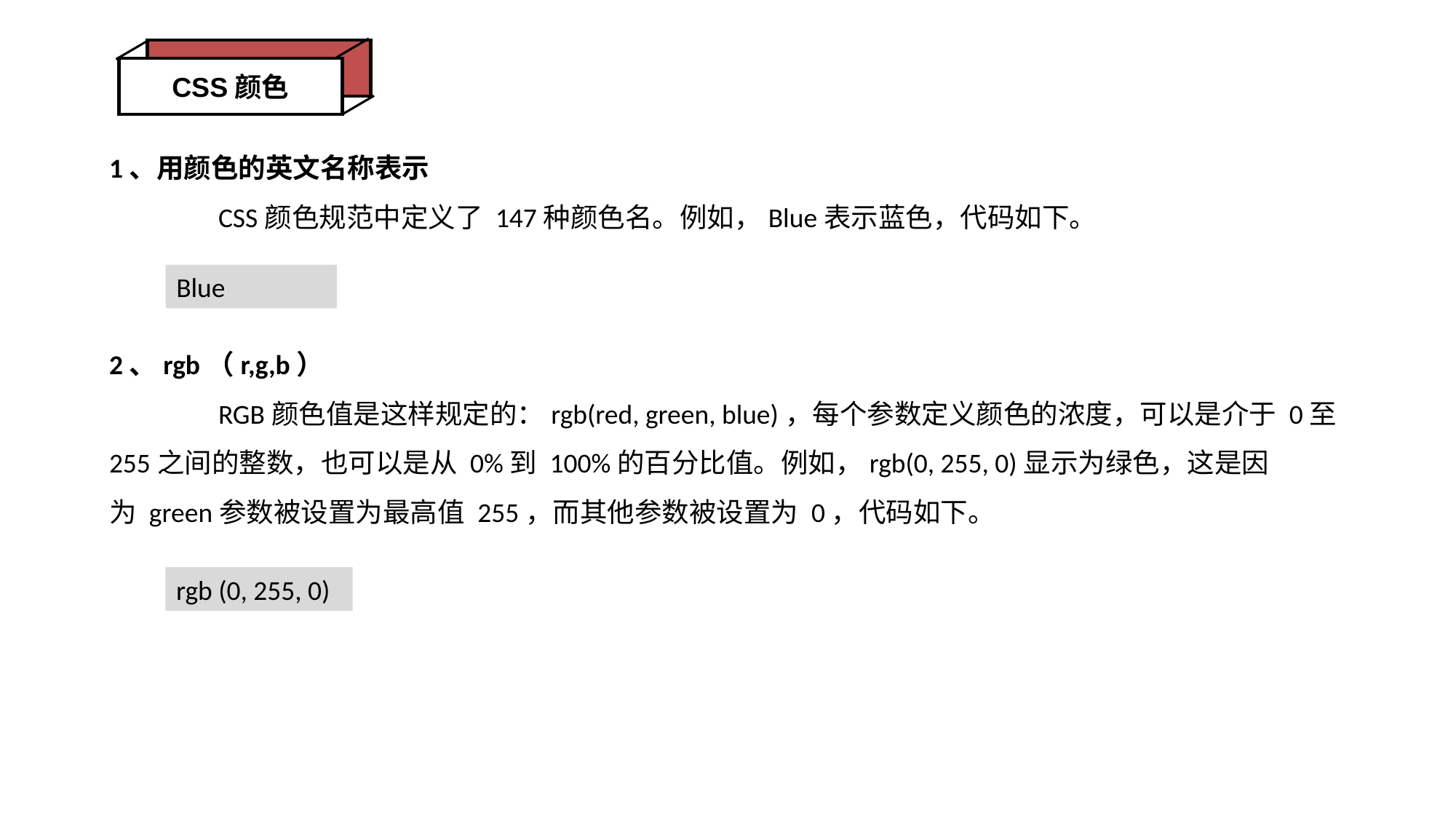

CSS颜色

1、用颜色的英文名称表示
	CSS颜色规范中定义了 147种颜色名。例如，Blue表示蓝色，代码如下。

2、rgb（r,g,b）
	RGB颜色值是这样规定的：rgb(red, green, blue)，每个参数定义颜色的浓度，可以是介于 0至
255之间的整数，也可以是从 0%到 100%的百分比值。例如，rgb(0, 255, 0)显示为绿色，这是因
为 green参数被设置为最高值 255，而其他参数被设置为 0，代码如下。

Blue
rgb (0, 255, 0)